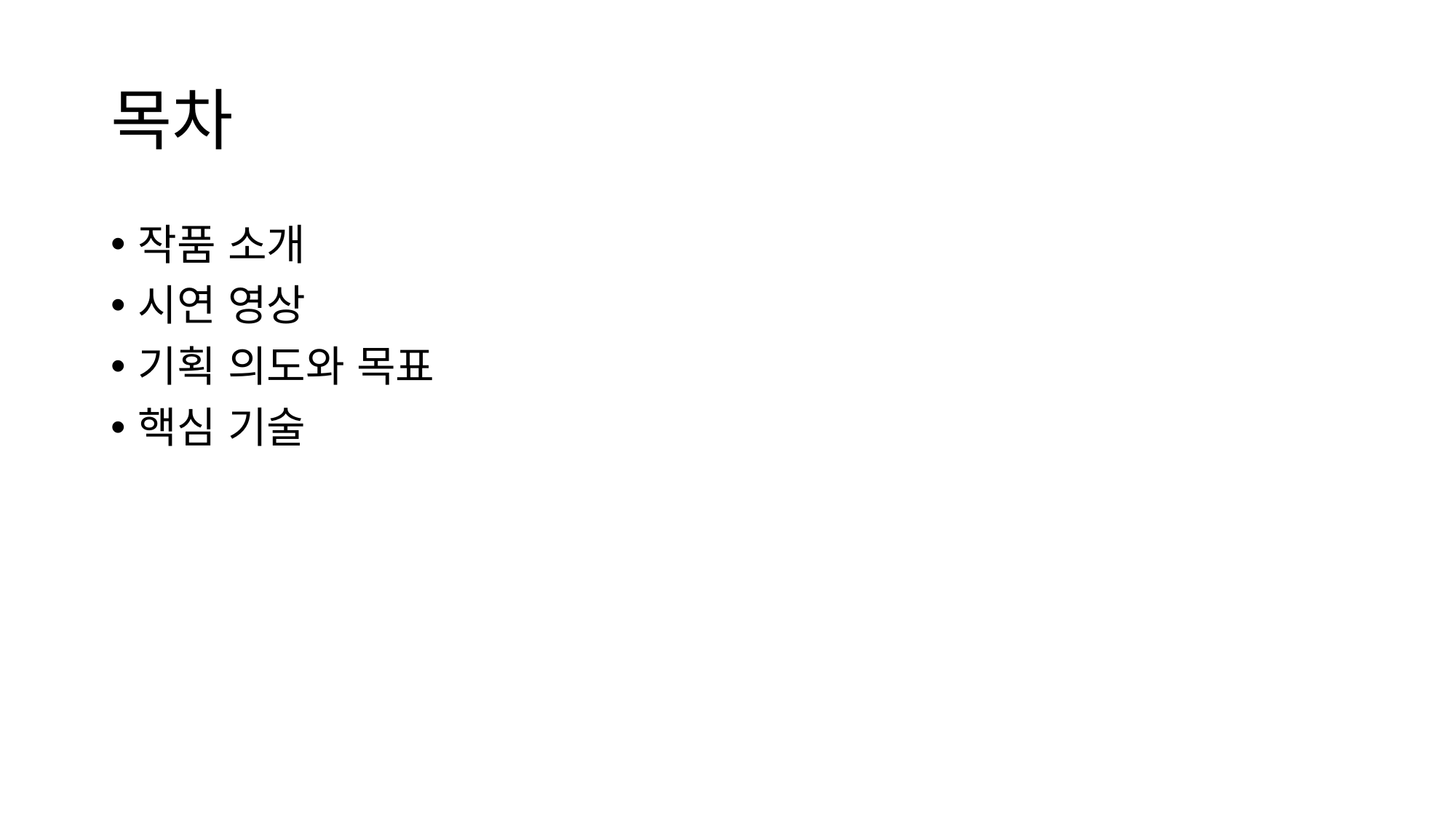

# 목차
작품 소개
시연 영상
기획 의도와 목표
핵심 기술